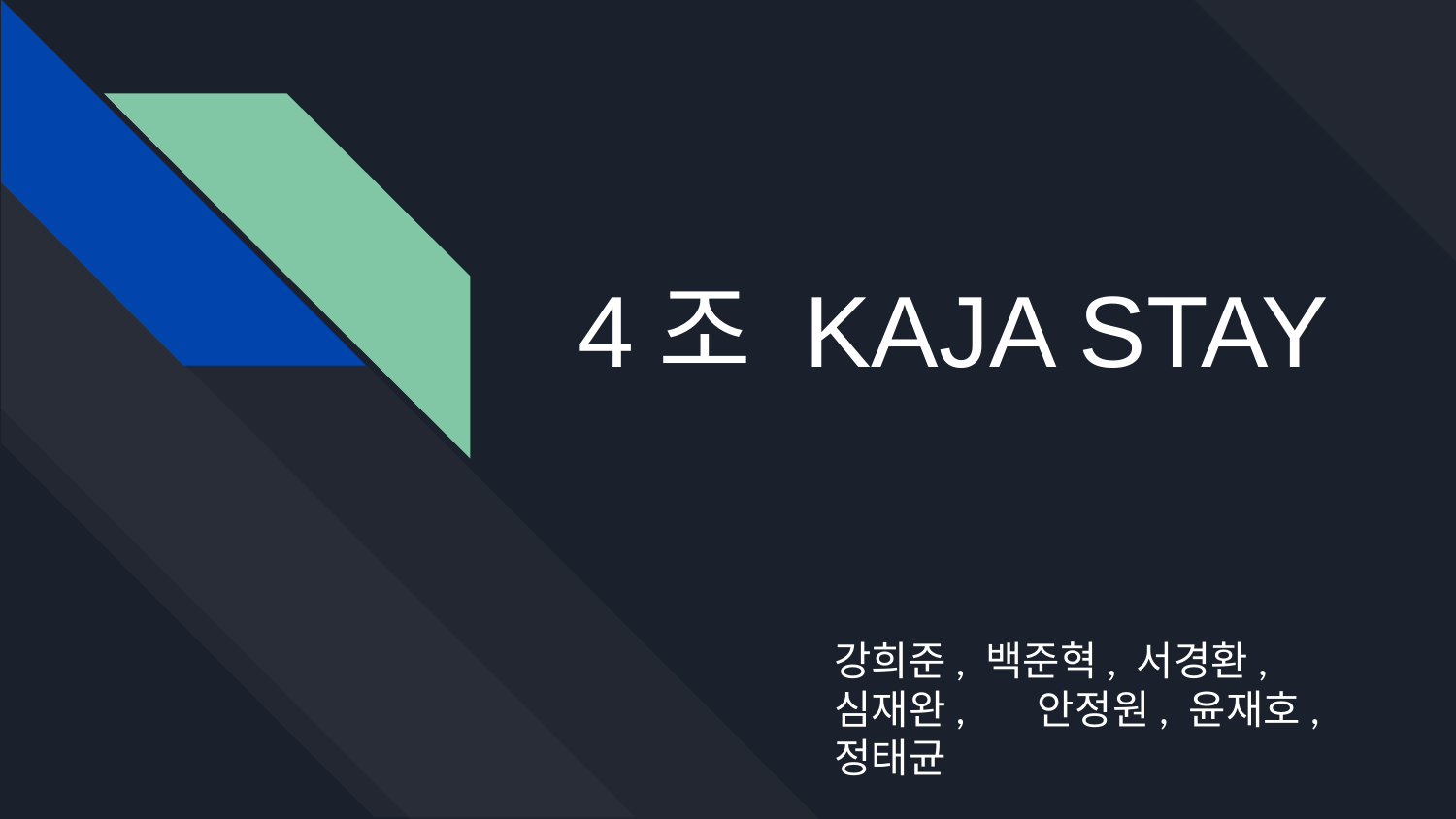

# 4조 KAJA STAY
강희준, 백준혁, 서경환, 심재완,      안정원, 윤재호, 정태균